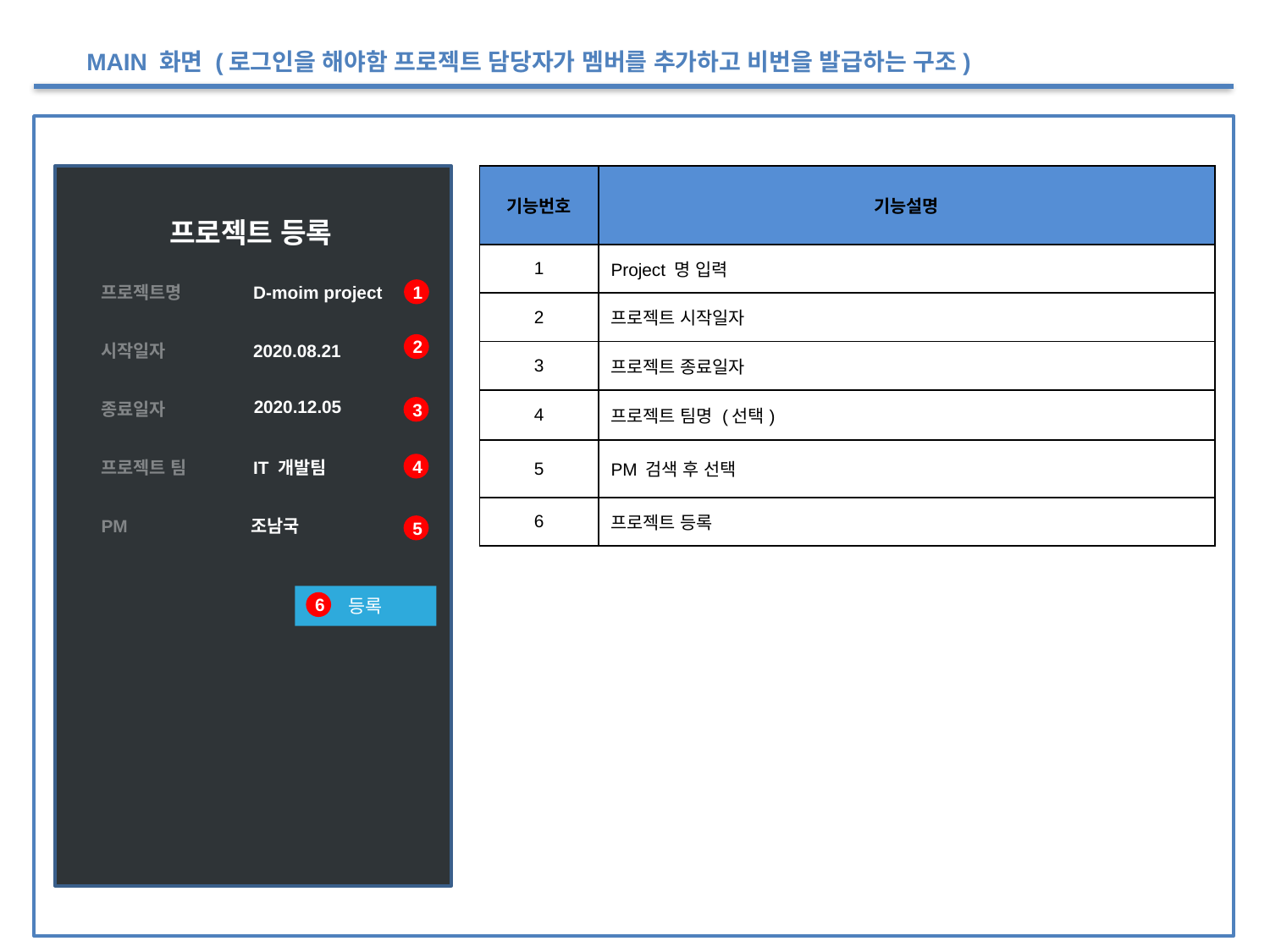

MAIN 화면 (로그인을 해야함 프로젝트 담당자가 멤버를 추가하고 비번을 발급하는 구조)

| 기능번호 | 기능설명 |
| --- | --- |
| 1 | Project 명 입력 |
| 2 | 프로젝트 시작일자 |
| 3 | 프로젝트 종료일자 |
| 4 | 프로젝트 팀명 (선택) |
| 5 | PM 검색 후 선택 |
| 6 | 프로젝트 등록 |
프로젝트 등록
프로젝트명
D-moim project
1
시작일자
2020.08.21
2
2020.12.05
종료일자

3
프로젝트 팀
IT 개발팀
4
2
PM
조남국
5
등록
6